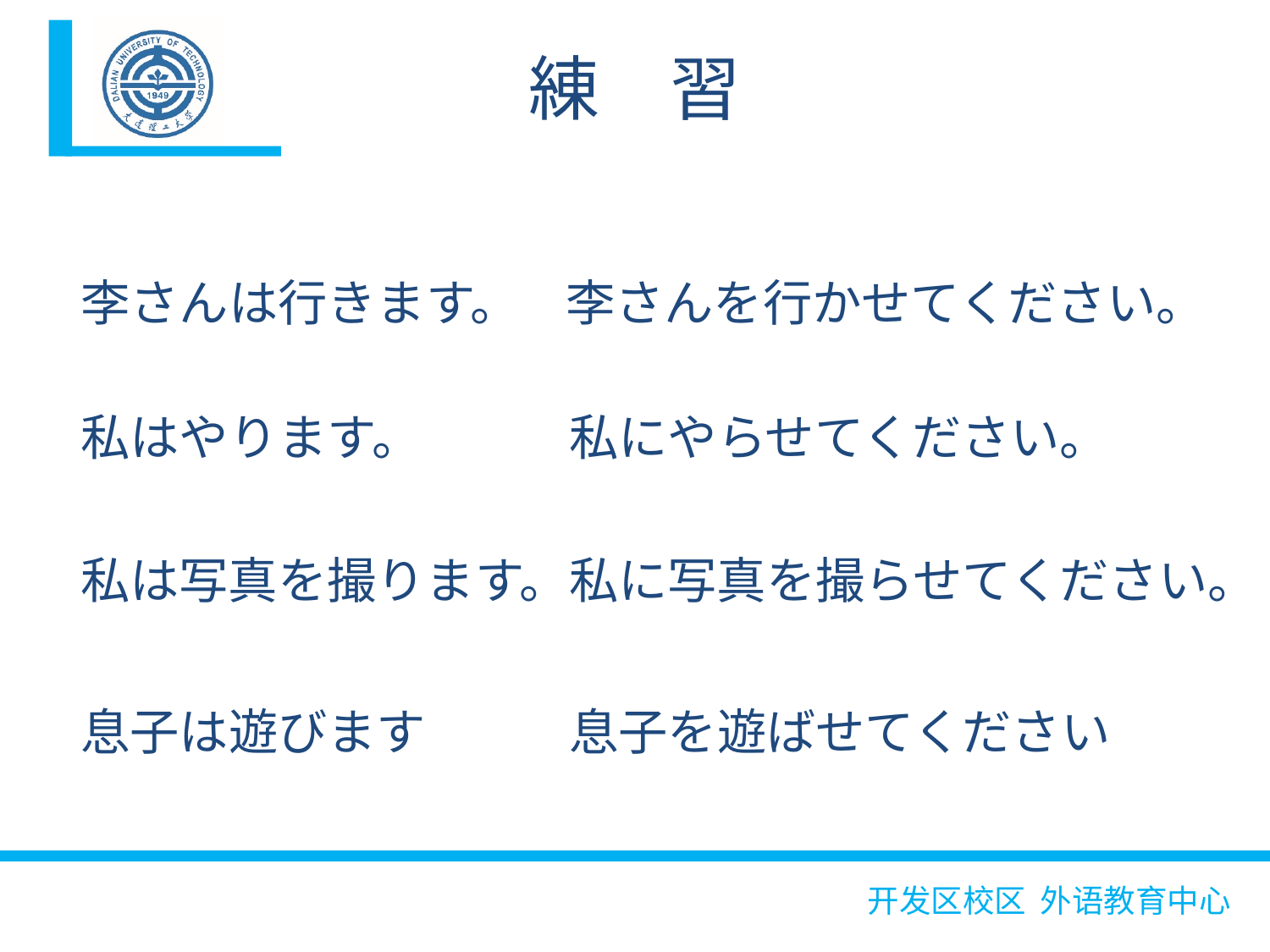

練　習
李さんは行きます。
李さんを行かせてください。
私にやらせてください。
私はやります。
私は写真を撮ります。
私に写真を撮らせてください。
息子は遊びます
息子を遊ばせてください